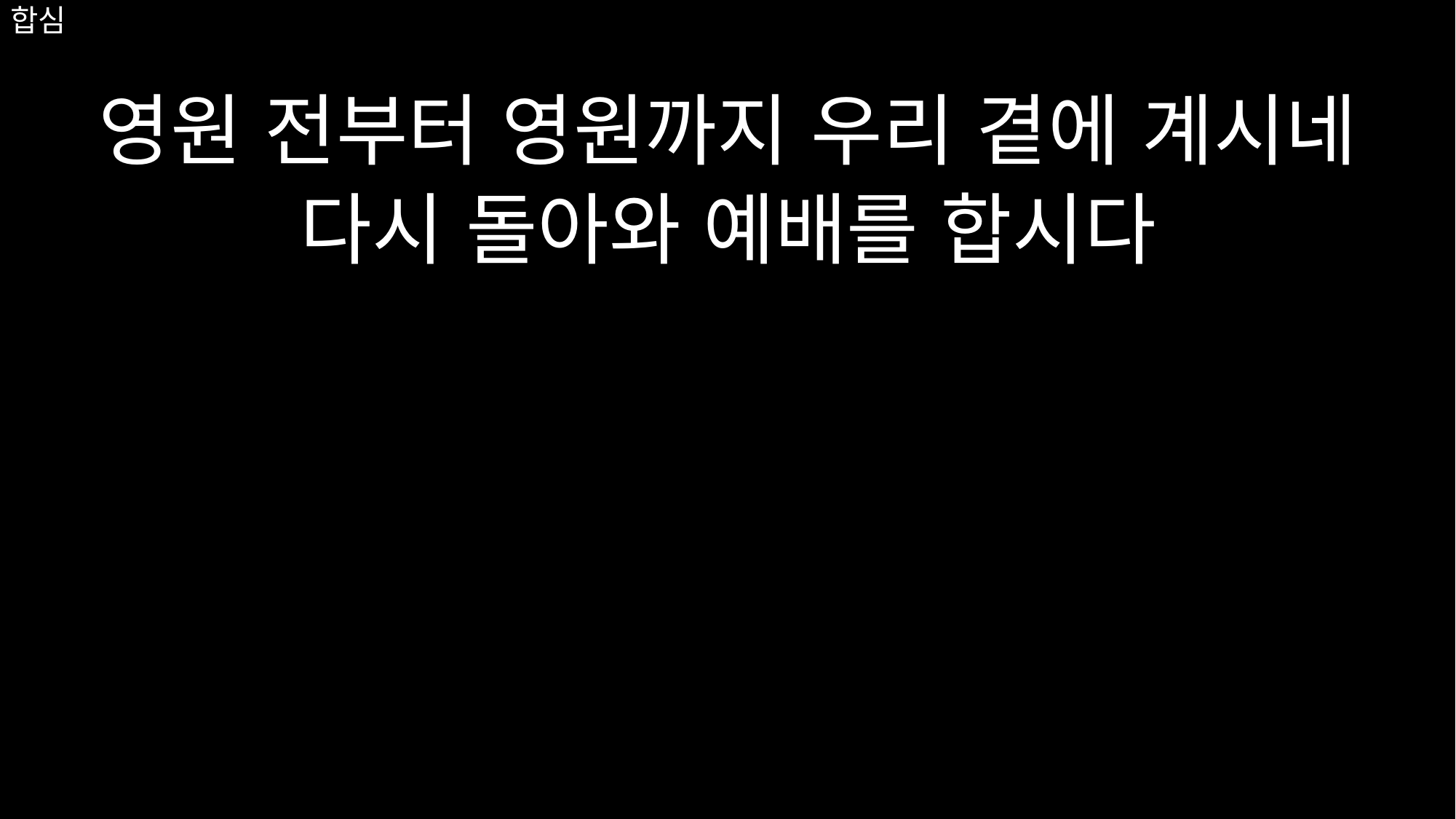

영원 전부터 영원까지 우리 곁에 계시네
다시 돌아와 예배를 합시다

# 합심